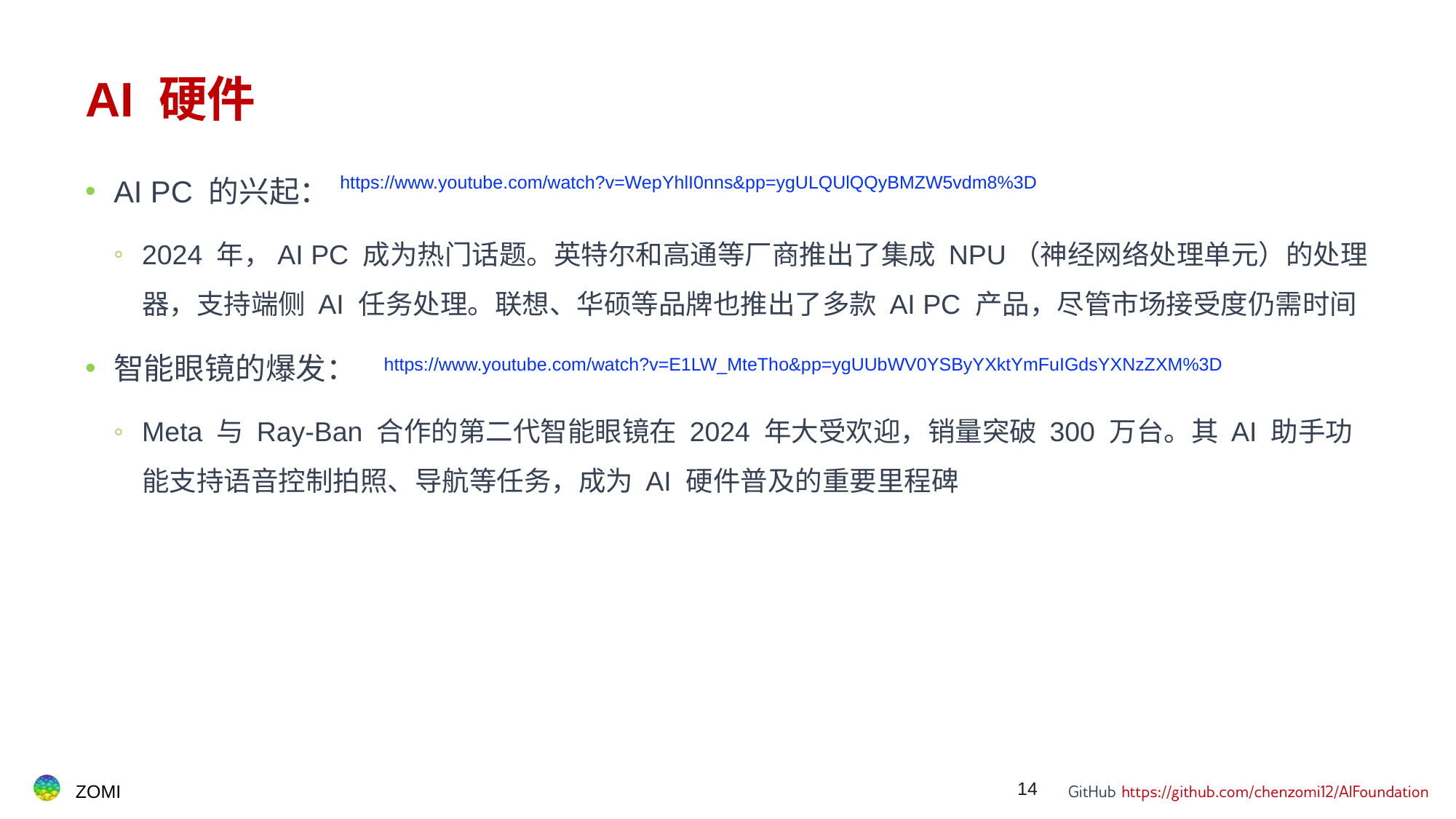

# AI 硬件
AI PC 的兴起：
2024 年，AI PC 成为热门话题。英特尔和高通等厂商推出了集成 NPU（神经网络处理单元）的处理器，支持端侧 AI 任务处理。联想、华硕等品牌也推出了多款 AI PC 产品，尽管市场接受度仍需时间
智能眼镜的爆发：
Meta 与 Ray-Ban 合作的第二代智能眼镜在 2024 年大受欢迎，销量突破 300 万台。其 AI 助手功能支持语音控制拍照、导航等任务，成为 AI 硬件普及的重要里程碑
https://www.youtube.com/watch?v=WepYhlI0nns&pp=ygULQUlQQyBMZW5vdm8%3D
https://www.youtube.com/watch?v=E1LW_MteTho&pp=ygUUbWV0YSByYXktYmFuIGdsYXNzZXM%3D